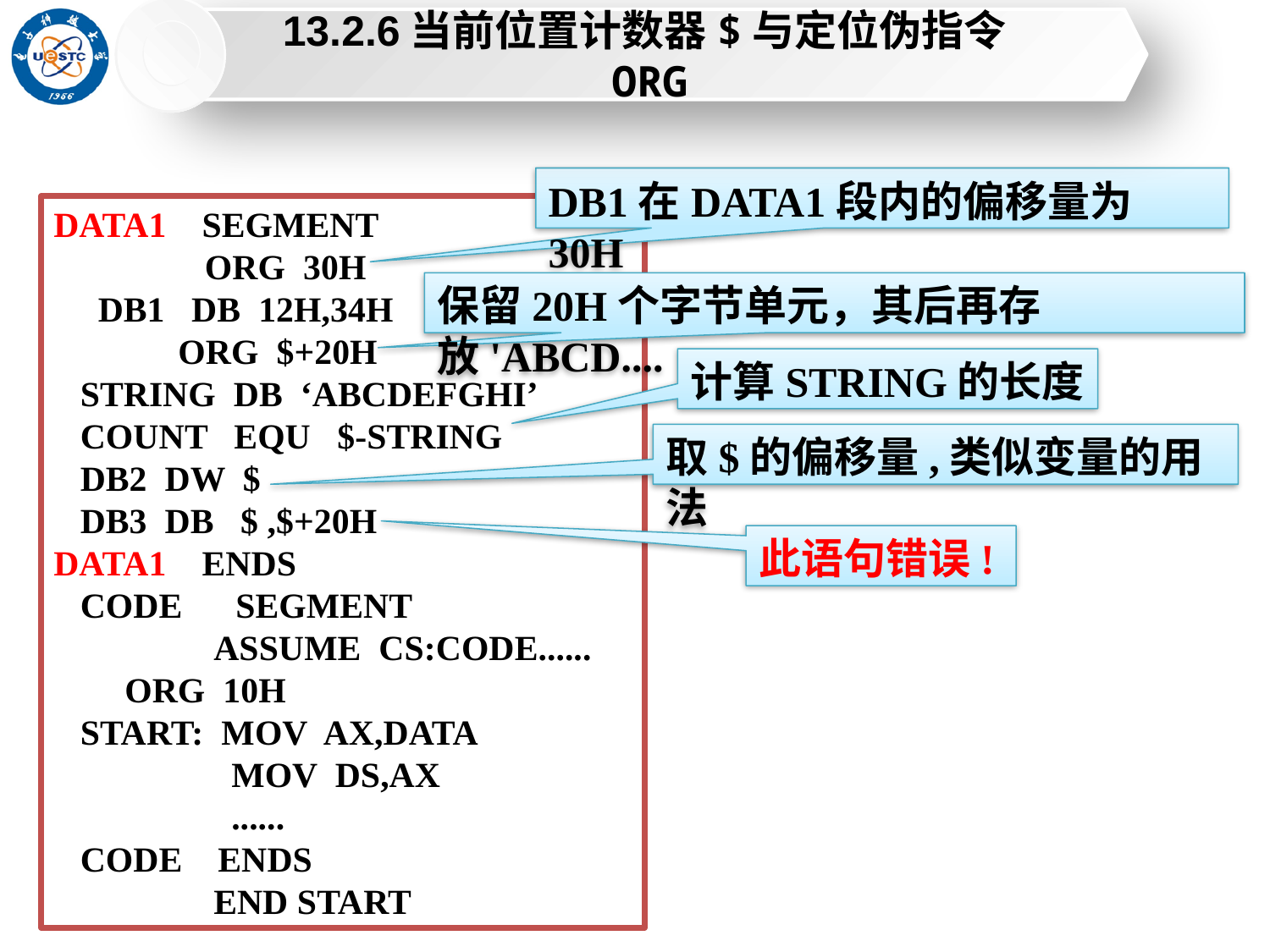

13.2.6当前位置计数器$与定位伪指令ORG

DB1在DATA1段内的偏移量为30H
DATA1    SEGMENT
                 ORG  30H
     DB1   DB  12H,34H
              ORG  $+20H
   STRING  DB  ‘ABCDEFGHI’
   COUNT   EQU   $-STRING
   DB2  DW  $
   DB3  DB   $ ,$+20H
DATA1    ENDS
   CODE      SEGMENT
                  ASSUME  CS:CODE......
        ORG  10H
   START:  MOV  AX,DATA
                    MOV  DS,AX
                    ......
   CODE    ENDS
                  END START
保留20H个字节单元，其后再存放'ABCD....
计算STRING的长度
取$的偏移量,类似变量的用法
此语句错误!